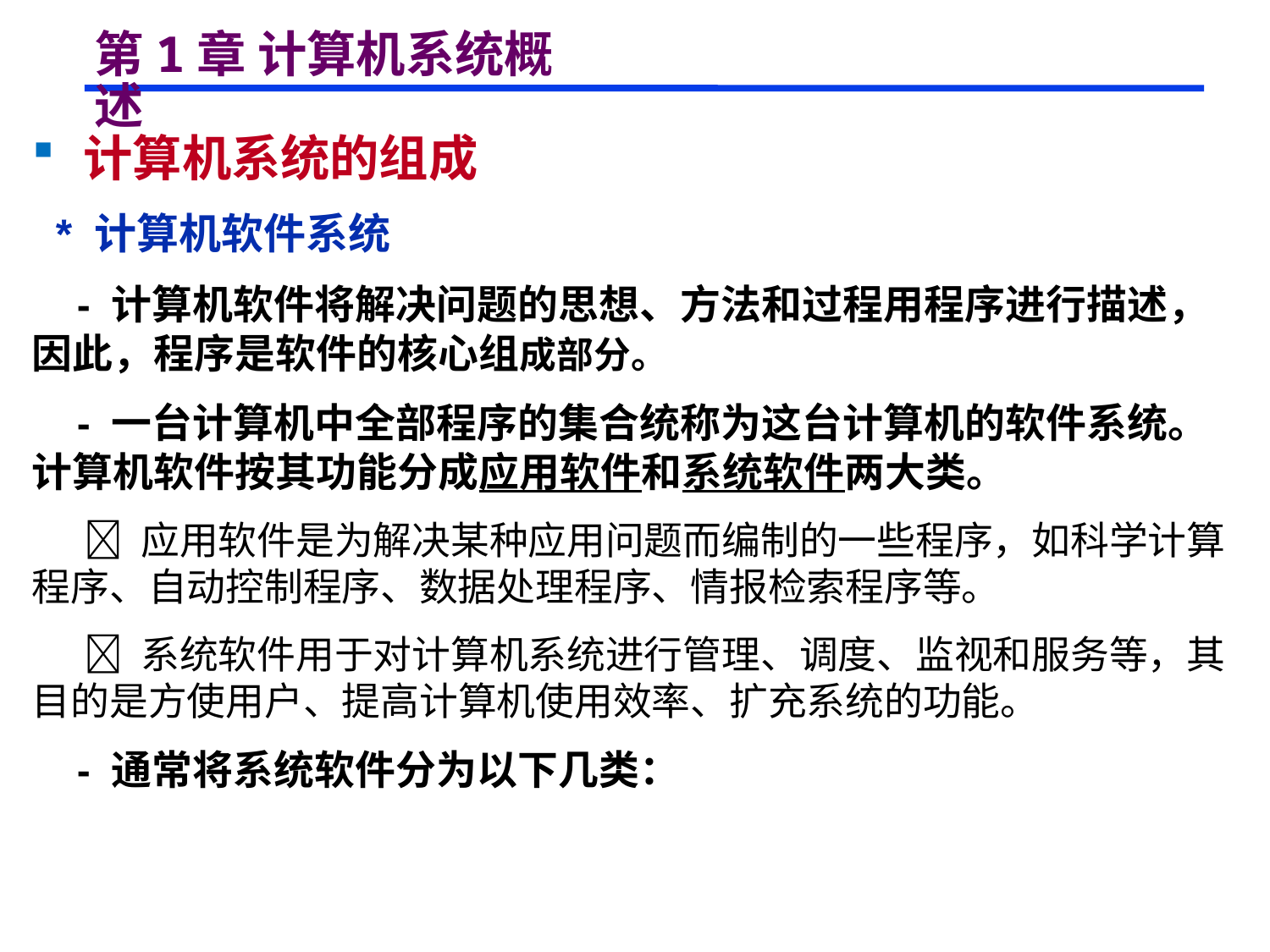

# 第1章 计算机系统概述
 计算机系统的组成
  * 计算机软件系统
    - 计算机软件将解决问题的思想、方法和过程用程序进行描述，因此，程序是软件的核心组成部分。
    - 一台计算机中全部程序的集合统称为这台计算机的软件系统。计算机软件按其功能分成应用软件和系统软件两大类。
      • 应用软件是为解决某种应用问题而编制的一些程序，如科学计算程序、自动控制程序、数据处理程序、情报检索程序等。
      • 系统软件用于对计算机系统进行管理、调度、监视和服务等，其目的是方使用户、提高计算机使用效率、扩充系统的功能。
    - 通常将系统软件分为以下几类：